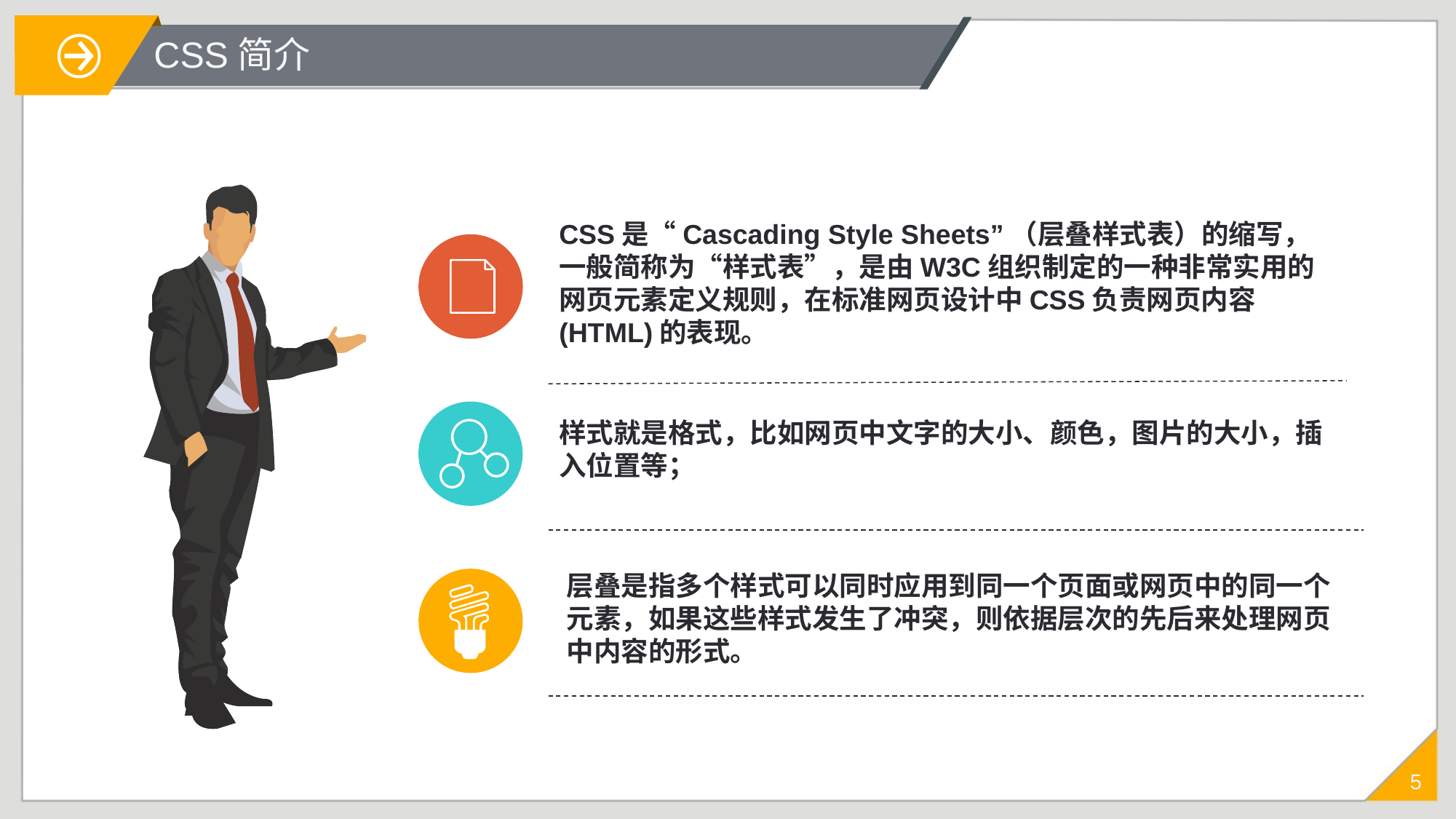

CSS简介

CSS是“Cascading Style Sheets”（层叠样式表）的缩写，一般简称为“样式表”，是由W3C组织制定的一种非常实用的网页元素定义规则，在标准网页设计中CSS负责网页内容(HTML)的表现。

样式就是格式，比如网页中文字的大小、颜色，图片的大小，插入位置等；
层叠是指多个样式可以同时应用到同一个页面或网页中的同一个元素，如果这些样式发生了冲突，则依据层次的先后来处理网页中内容的形式。